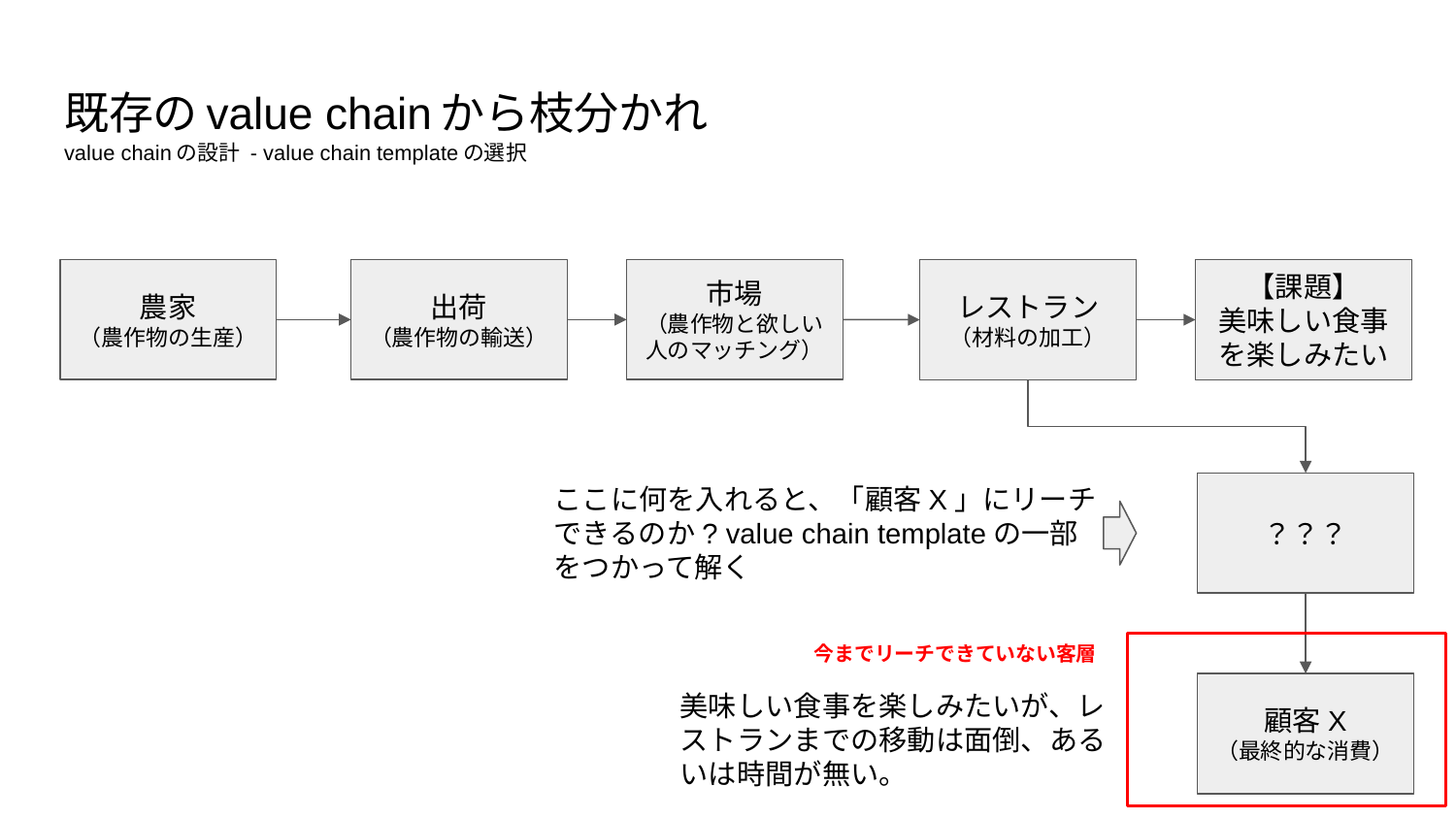

# 既存のvalue chainから枝分かれ
value chainの設計 - value chain templateの選択

農家
（農作物の生産）
出荷
（農作物の輸送）
市場
（農作物と欲しい人のマッチング）
レストラン
（材料の加工）
【課題】
美味しい食事を楽しみたい
ここに何を入れると、「顧客X」にリーチできるのか? value chain templateの一部をつかって解く
？？？

今までリーチできていない客層

美味しい食事を楽しみたいが、レストランまでの移動は面倒、あるいは時間が無い。
顧客X
（最終的な消費）